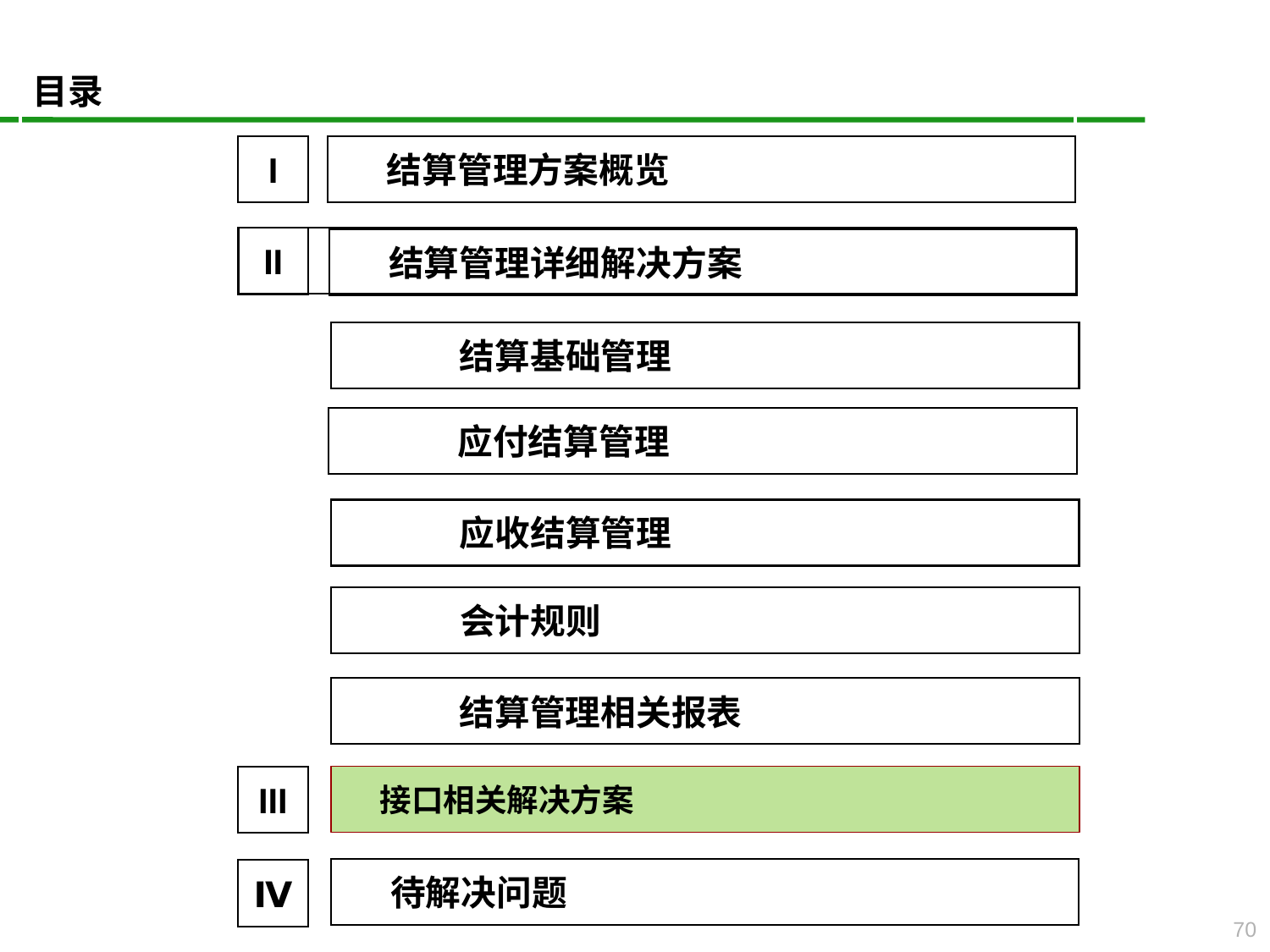

目录
I
结算管理方案概览

II
结算管理详细解决方案
结算基础管理
应付结算管理
应收结算管理

会计规则
结算管理相关报表
III
    接口相关解决方案
待解决问题
Ⅳ
70